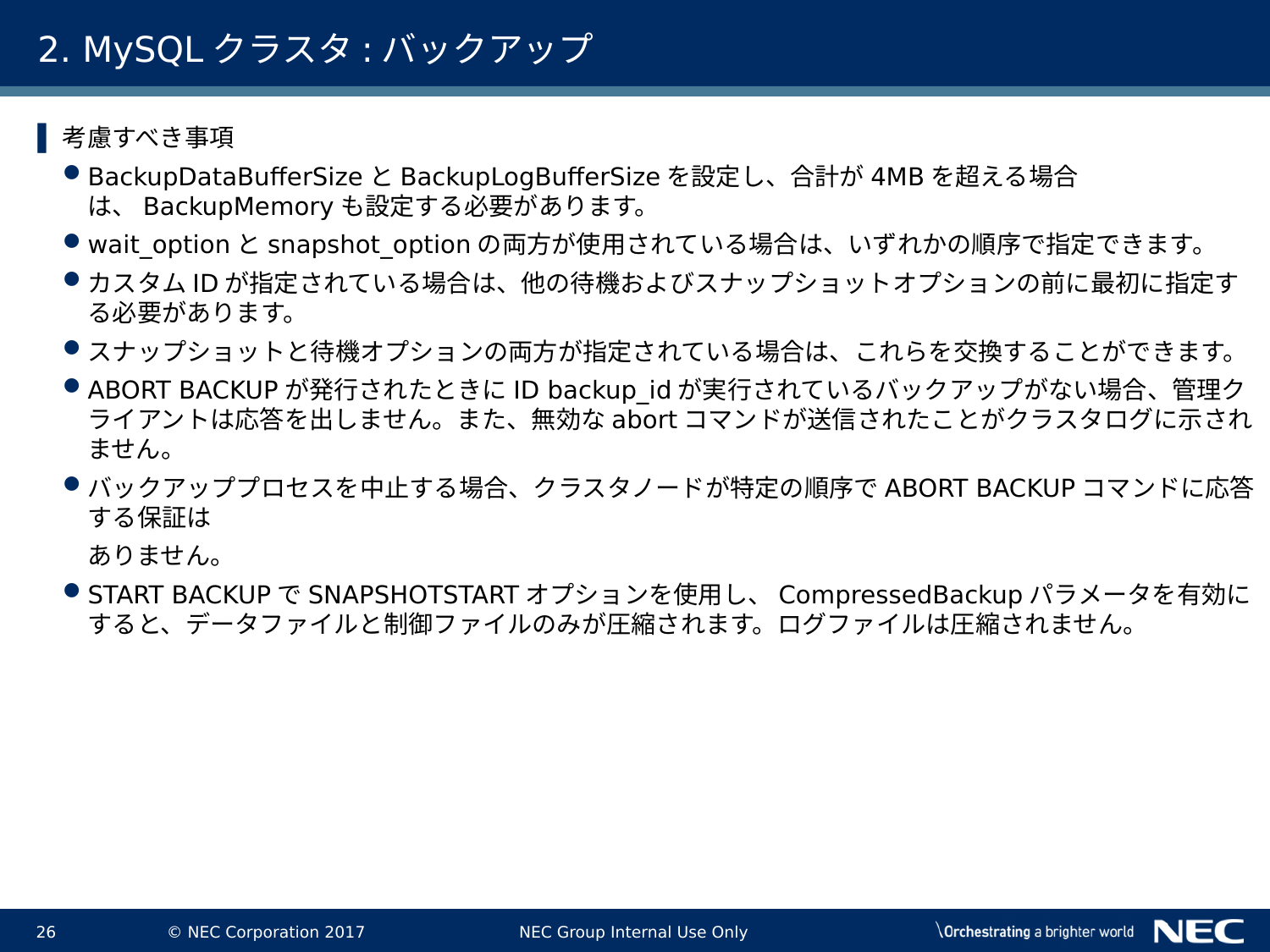

# 2. MySQLクラスタ:バックアップ
考慮すべき事項
BackupDataBufferSizeとBackupLogBufferSizeを設定し、合計が4MBを超える場合は、BackupMemoryも設定する必要があります。
wait_optionとsnapshot_optionの両方が使用されている場合は、いずれかの順序で指定できます。
カスタムIDが指定されている場合は、他の待機およびスナップショットオプションの前に最初に指定する必要があります。
スナップショットと待機オプションの両方が指定されている場合は、これらを交換することができます。
ABORT BACKUPが発行されたときにID backup_idが実行されているバックアップがない場合、管理クライアントは応答を出しません。また、無効なabortコマンドが送信されたことがクラスタログに示されません。
バックアッププロセスを中止する場合、クラスタノードが特定の順序でABORT BACKUPコマンドに応答する保証は
　ありません。
START BACKUPでSNAPSHOTSTARTオプションを使用し、CompressedBackupパラメータを有効にすると、データファイルと制御ファイルのみが圧縮されます。ログファイルは圧縮されません。